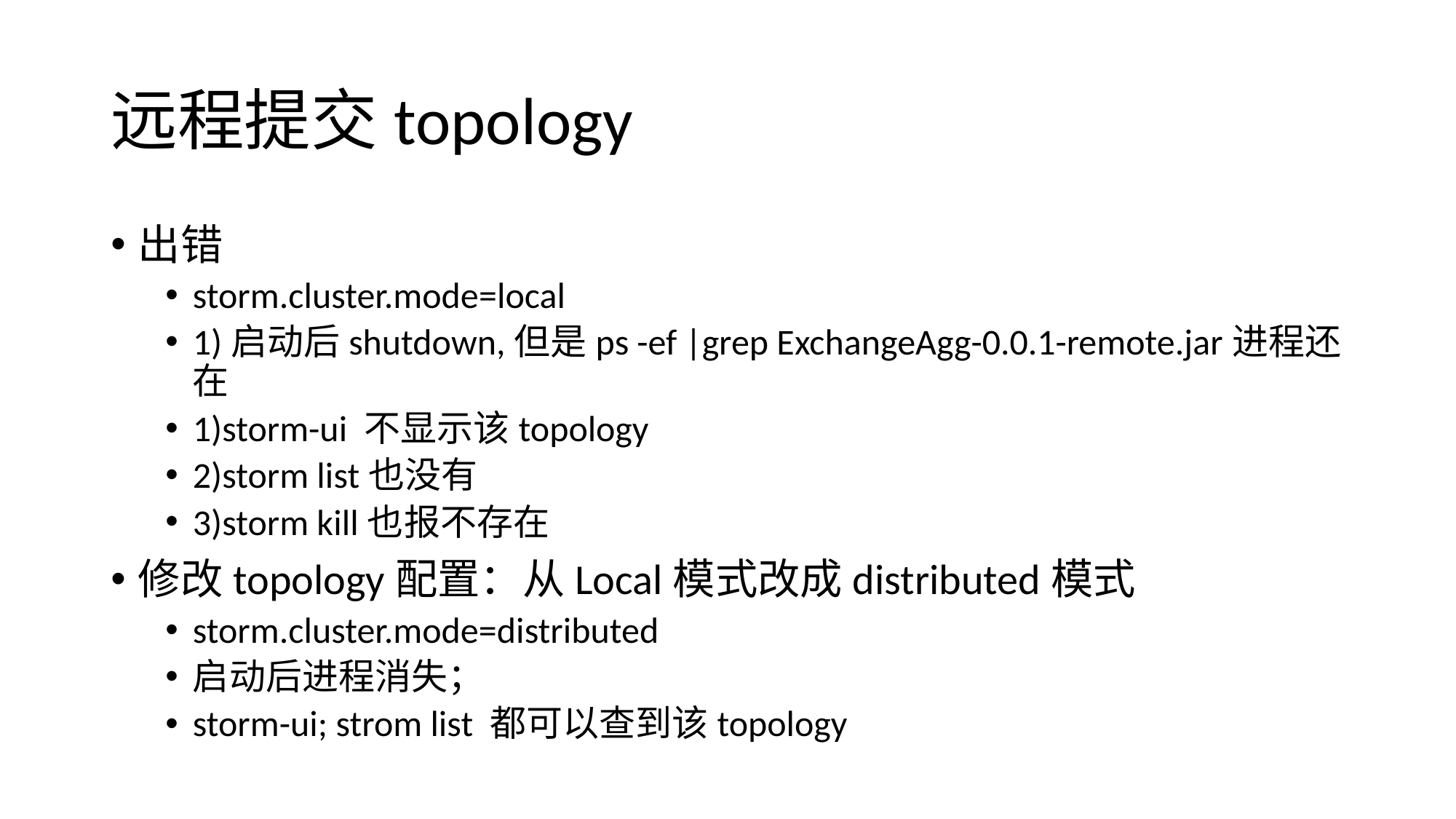

# 远程提交topology
出错
storm.cluster.mode=local
1)启动后shutdown,但是ps -ef |grep ExchangeAgg-0.0.1-remote.jar进程还在
1)storm-ui 不显示该topology
2)storm list也没有
3)storm kill也报不存在
修改topology配置：从Local模式改成distributed模式
storm.cluster.mode=distributed
启动后进程消失；
storm-ui; strom list 都可以查到该topology